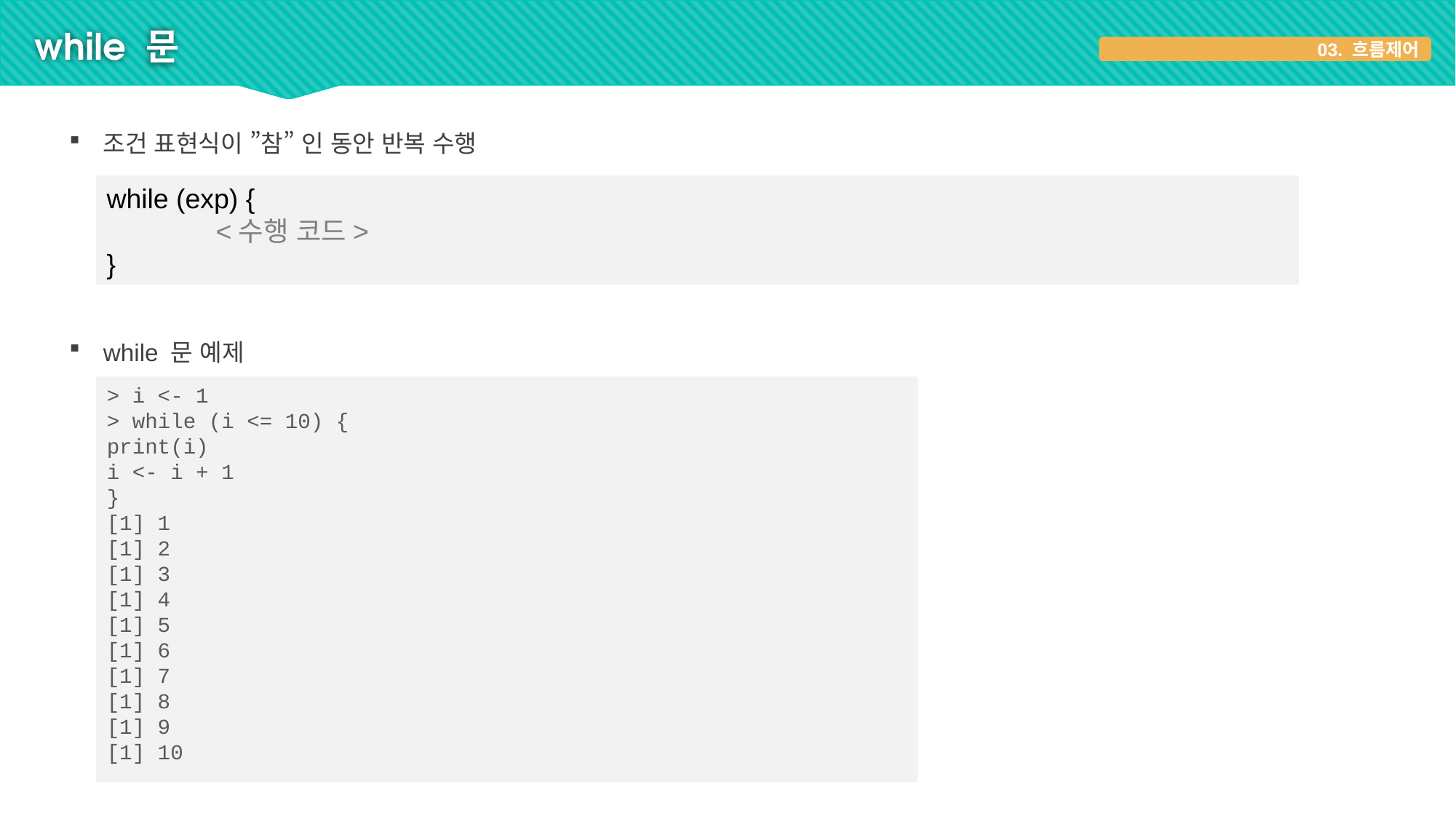

# while 문
03. 흐름제어
조건 표현식이 ”참” 인 동안 반복 수행
while (exp) {
	<수행 코드>
}
while 문 예제
> i <- 1
> while (i <= 10) {
print(i)
i <- i + 1
}
[1] 1
[1] 2
[1] 3
[1] 4
[1] 5
[1] 6
[1] 7
[1] 8
[1] 9
[1] 10